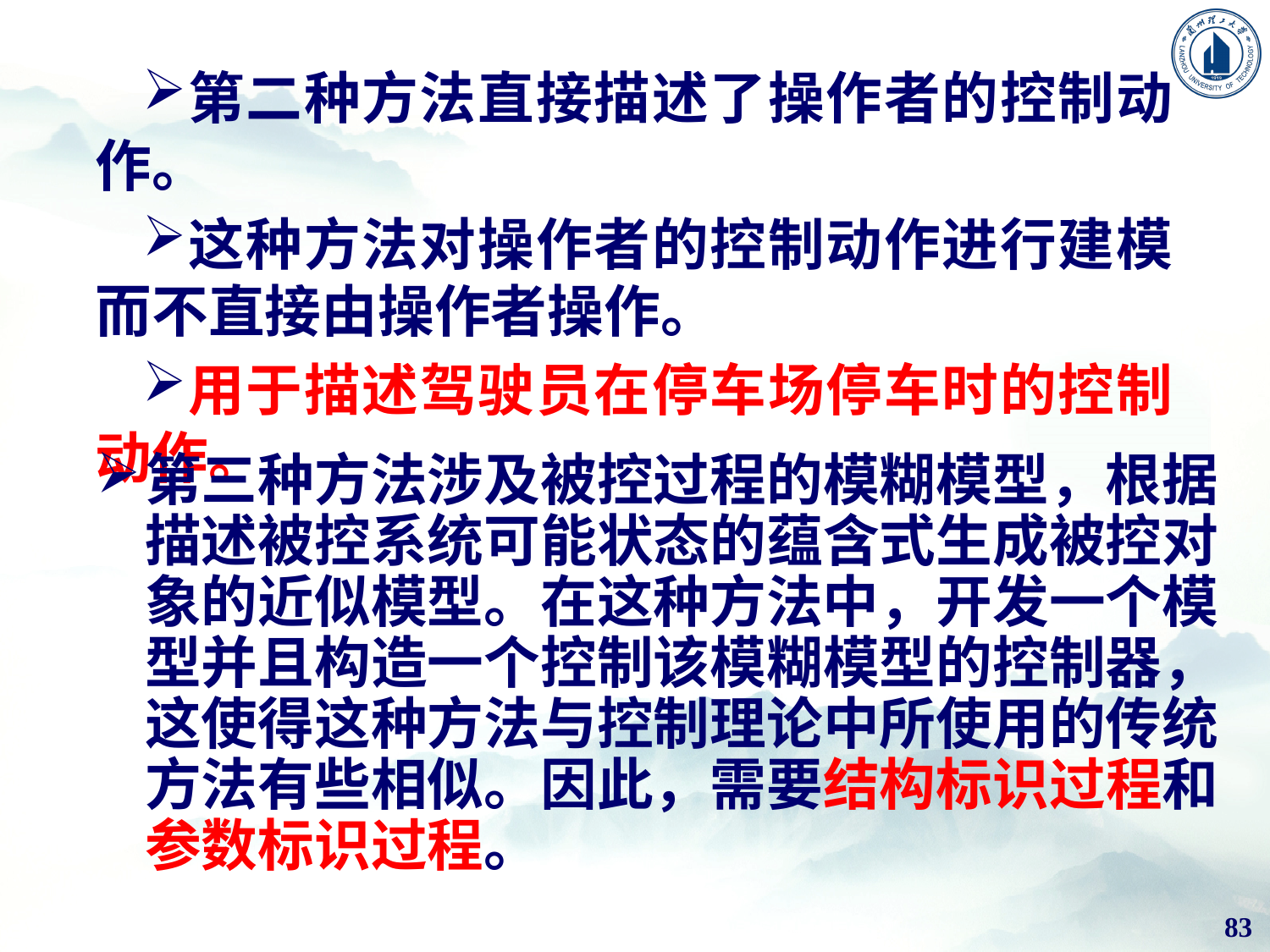

第二种方法直接描述了操作者的控制动作。
这种方法对操作者的控制动作进行建模而不直接由操作者操作。
用于描述驾驶员在停车场停车时的控制动作。
第三种方法涉及被控过程的模糊模型，根据描述被控系统可能状态的蕴含式生成被控对象的近似模型。在这种方法中，开发一个模型并且构造一个控制该模糊模型的控制器，这使得这种方法与控制理论中所使用的传统方法有些相似。因此，需要结构标识过程和参数标识过程。
83